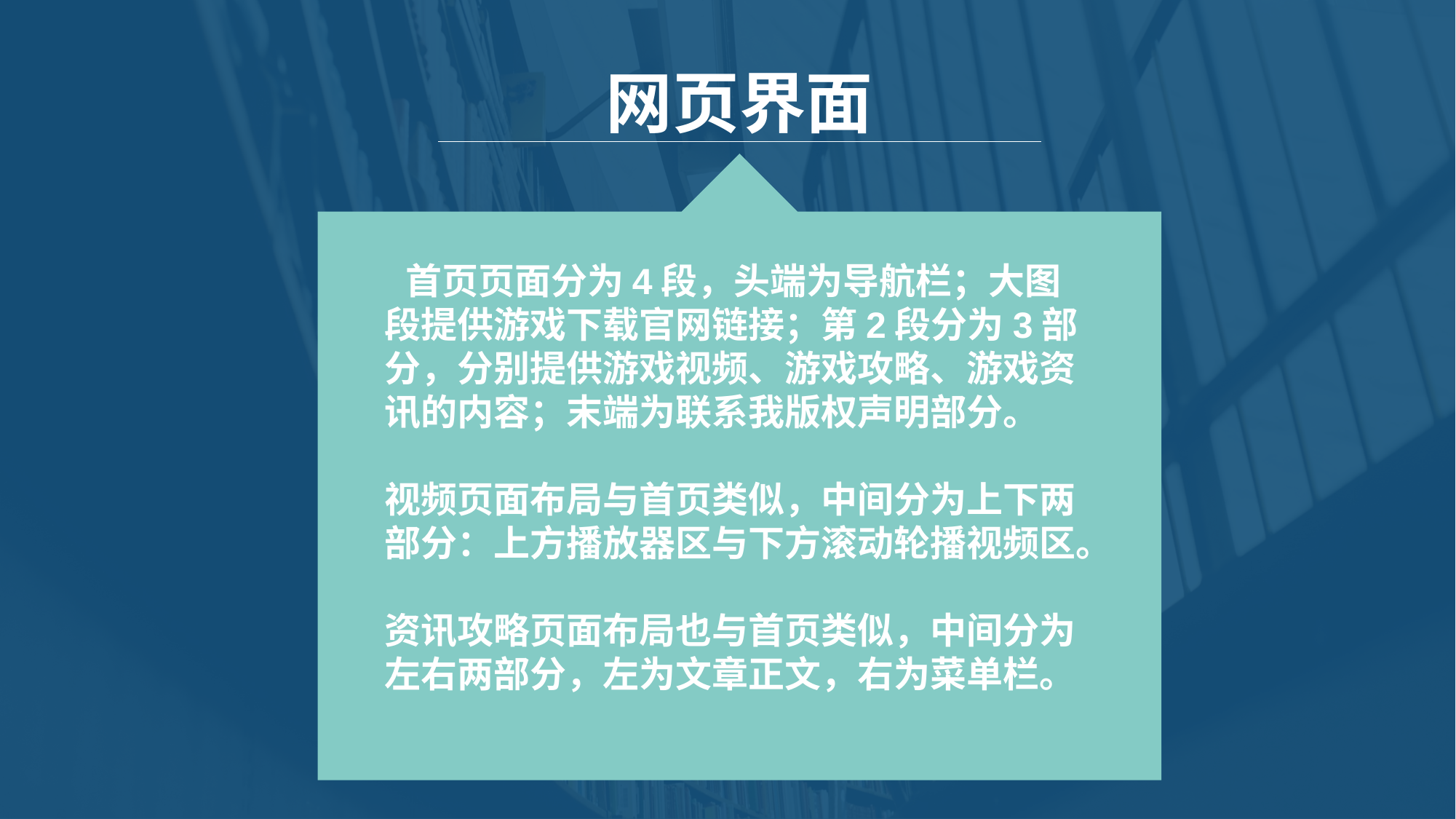

网页界面

  首页页面分为4段，头端为导航栏；大图段提供游戏下载官网链接；第2段分为3部分，分别提供游戏视频、游戏攻略、游戏资讯的内容；末端为联系我版权声明部分。

视频页面布局与首页类似，中间分为上下两部分：上方播放器区与下方滚动轮播视频区。

资讯攻略页面布局也与首页类似，中间分为左右两部分，左为文章正文，右为菜单栏。